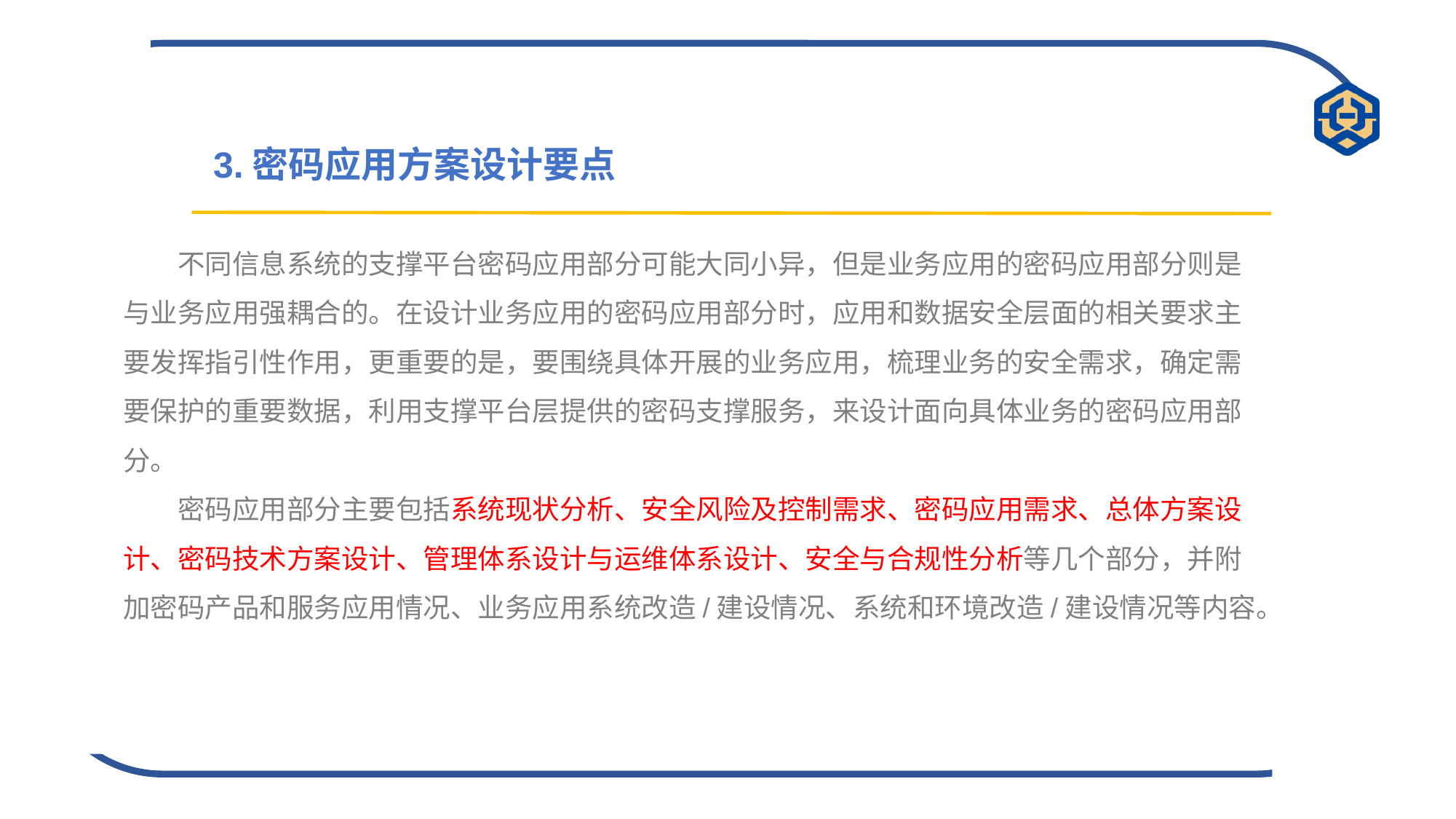

3.密码应用方案设计要点
不同信息系统的支撑平台密码应用部分可能大同小异，但是业务应用的密码应用部分则是与业务应用强耦合的。在设计业务应用的密码应用部分时，应用和数据安全层面的相关要求主要发挥指引性作用，更重要的是，要围绕具体开展的业务应用，梳理业务的安全需求，确定需要保护的重要数据，利用支撑平台层提供的密码支撑服务，来设计面向具体业务的密码应用部分。
密码应用部分主要包括系统现状分析、安全风险及控制需求、密码应用需求、总体方案设计、密码技术方案设计、管理体系设计与运维体系设计、安全与合规性分析等几个部分，并附加密码产品和服务应用情况、业务应用系统改造/建设情况、系统和环境改造/建设情况等内容。